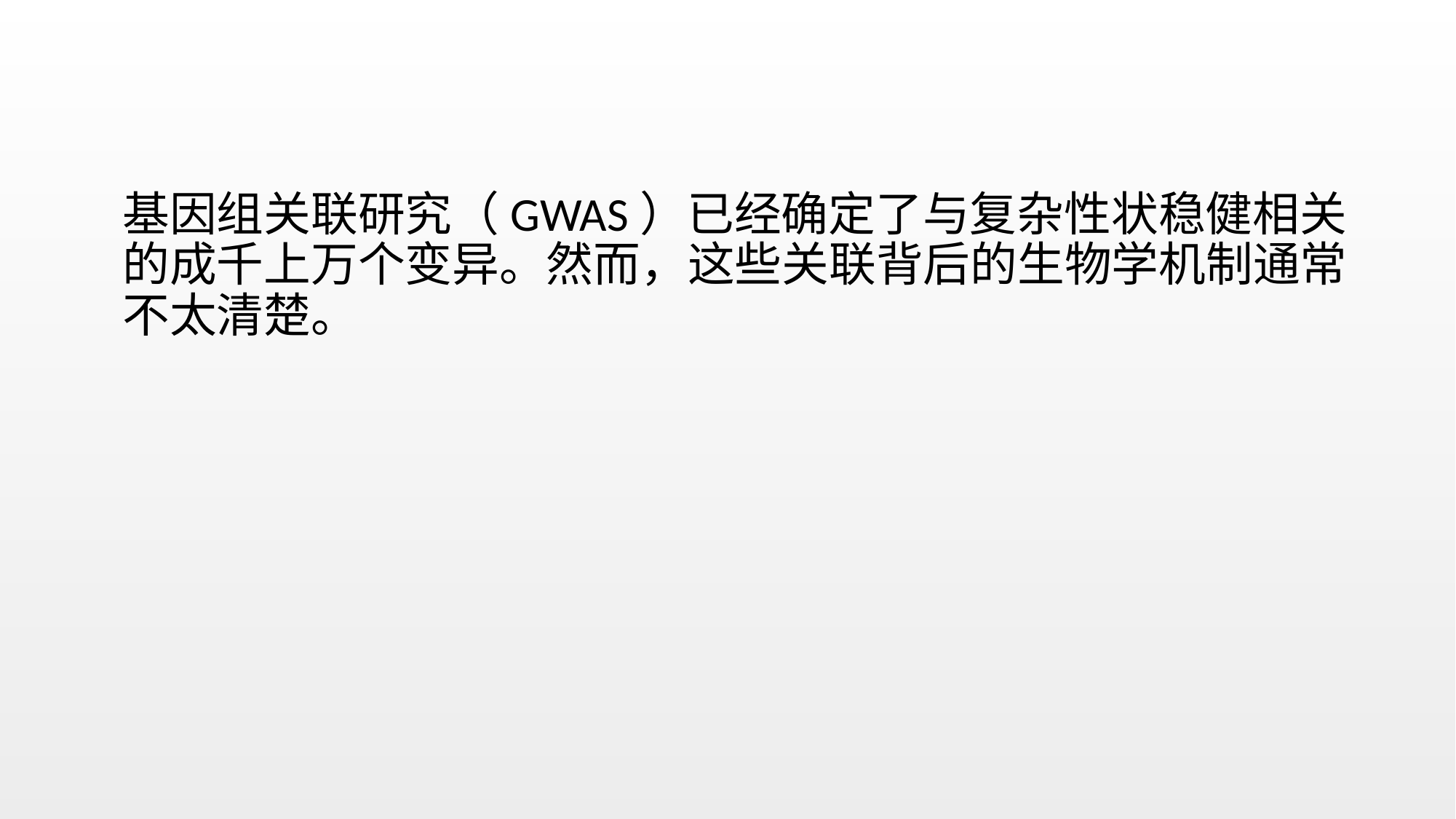

# 基因组关联研究（GWAS）已经确定了与复杂性状稳健相关的成千上万个变异。然而，这些关联背后的生物学机制通常不太清楚。